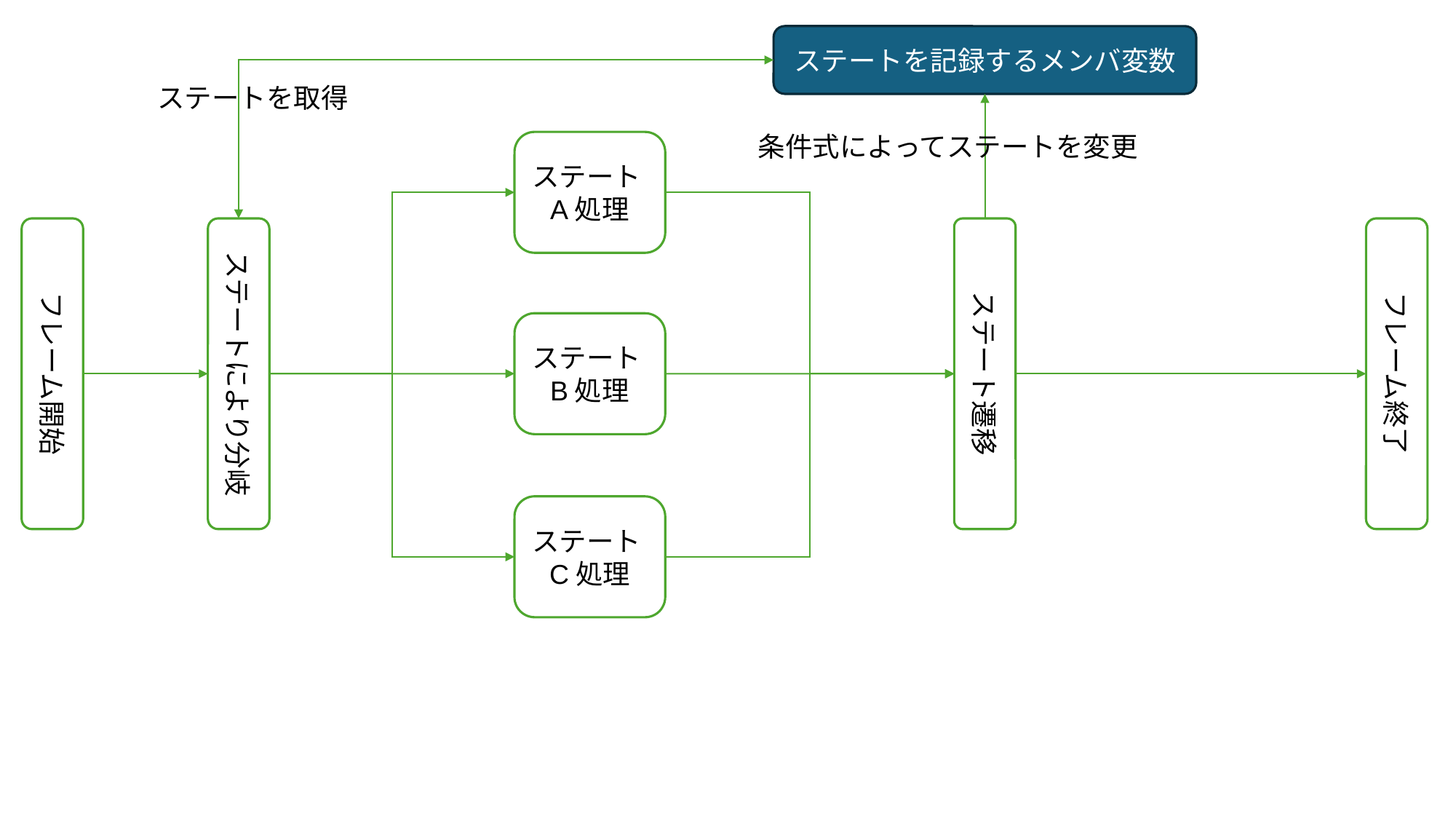

ステートを記録するメンバ変数
ステートを取得
条件式によってステートを変更
ステートA処理
ステート遷移
フレーム開始
ステートにより分岐
フレーム終了
ステートB処理
ステートC処理